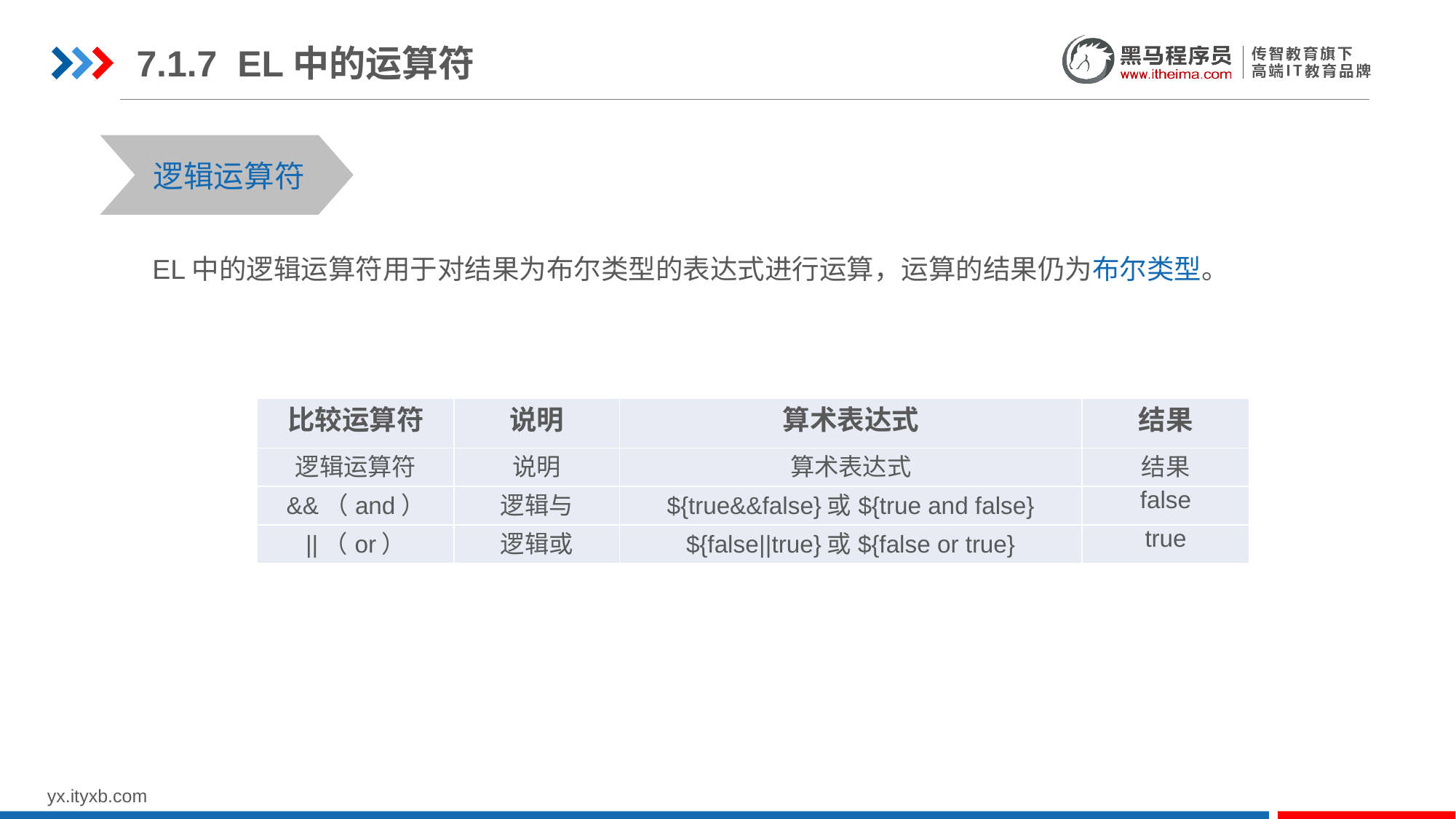

7.1.7  EL中的运算符

逻辑运算符
EL中的逻辑运算符用于对结果为布尔类型的表达式进行运算，运算的结果仍为布尔类型。
| 比较运算符 | 说明 | 算术表达式 | 结果 |
| --- | --- | --- | --- |
| 逻辑运算符 | 说明 | 算术表达式 | 结果 |
| &&（and） | 逻辑与 | ${true&&false}或${true and false} | false |
| ||（or） | 逻辑或 | ${false||true}或${false or true} | true |